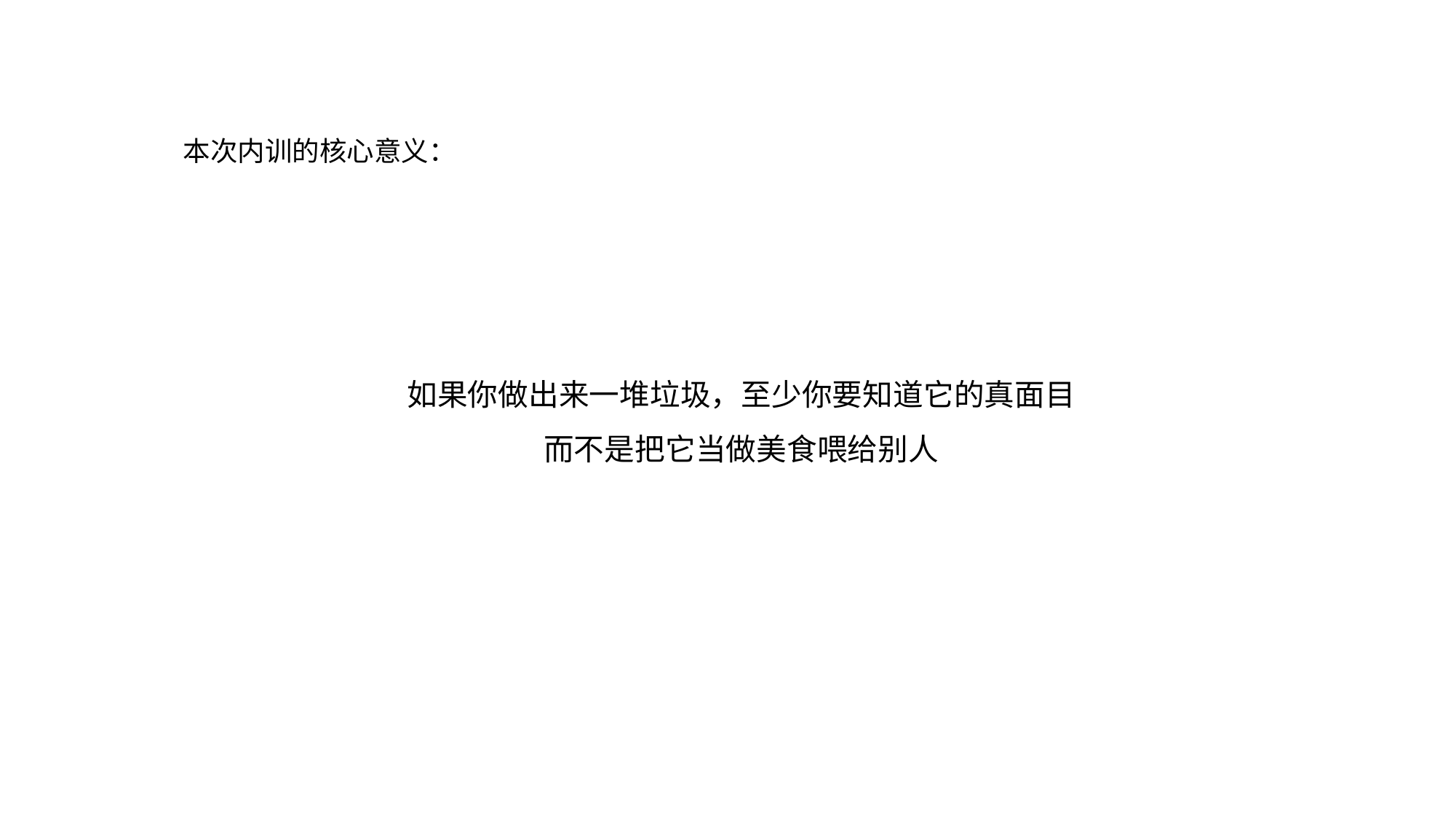

本次内训的核心意义：
如果你做出来一堆垃圾，至少你要知道它的真面目
而不是把它当做美食喂给别人